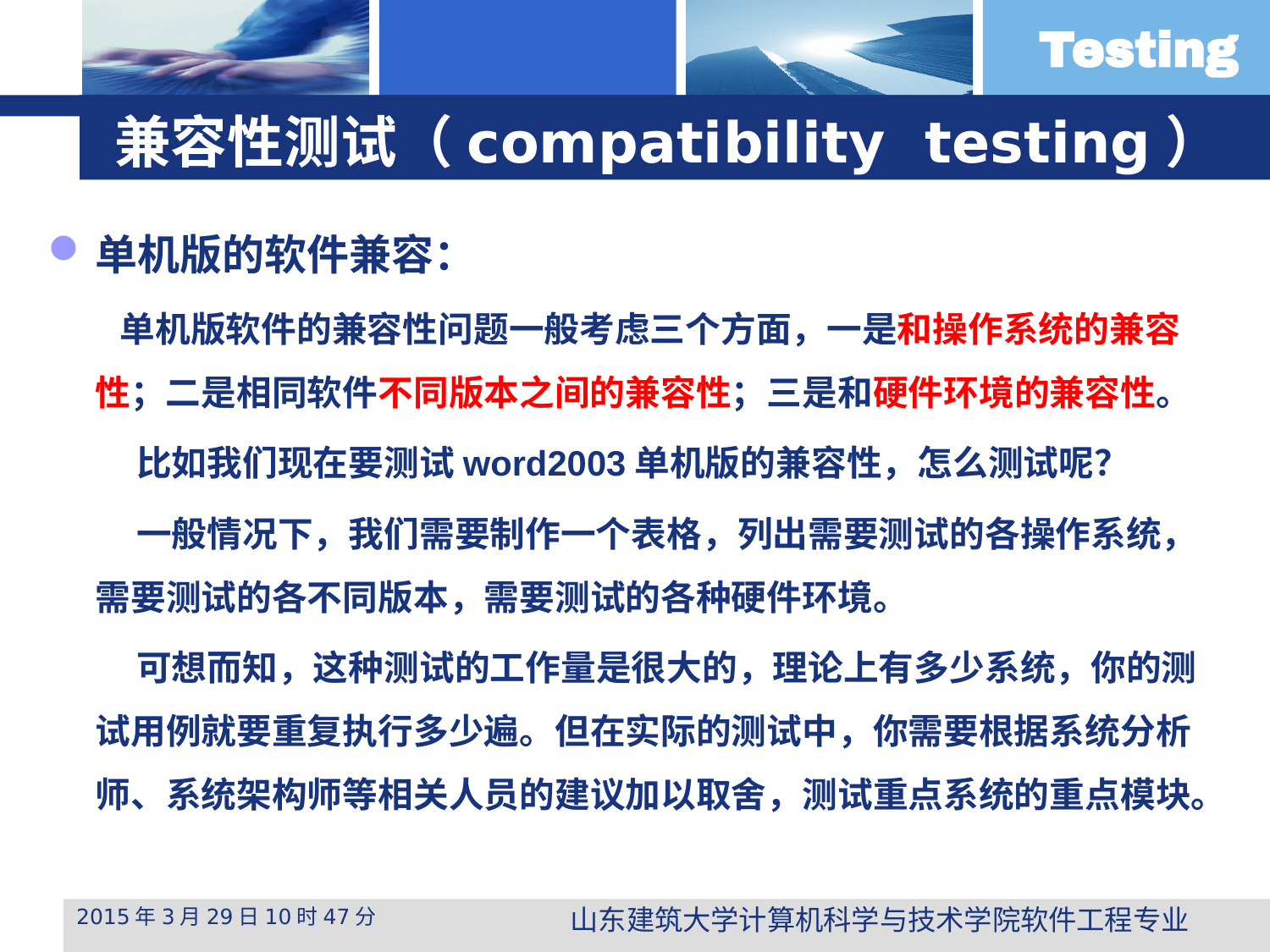

# 兼容性测试（compatibility  testing）
单机版的软件兼容：
         单机版软件的兼容性问题一般考虑三个方面，一是和操作系统的兼容性；二是相同软件不同版本之间的兼容性；三是和硬件环境的兼容性。
          比如我们现在要测试word2003单机版的兼容性，怎么测试呢？
          一般情况下，我们需要制作一个表格，列出需要测试的各操作系统，需要测试的各不同版本，需要测试的各种硬件环境。
          可想而知，这种测试的工作量是很大的，理论上有多少系统，你的测试用例就要重复执行多少遍。但在实际的测试中，你需要根据系统分析师、系统架构师等相关人员的建议加以取舍，测试重点系统的重点模块。
山东建筑大学计算机科学与技术学院软件工程专业
2015年3月29日10时47分